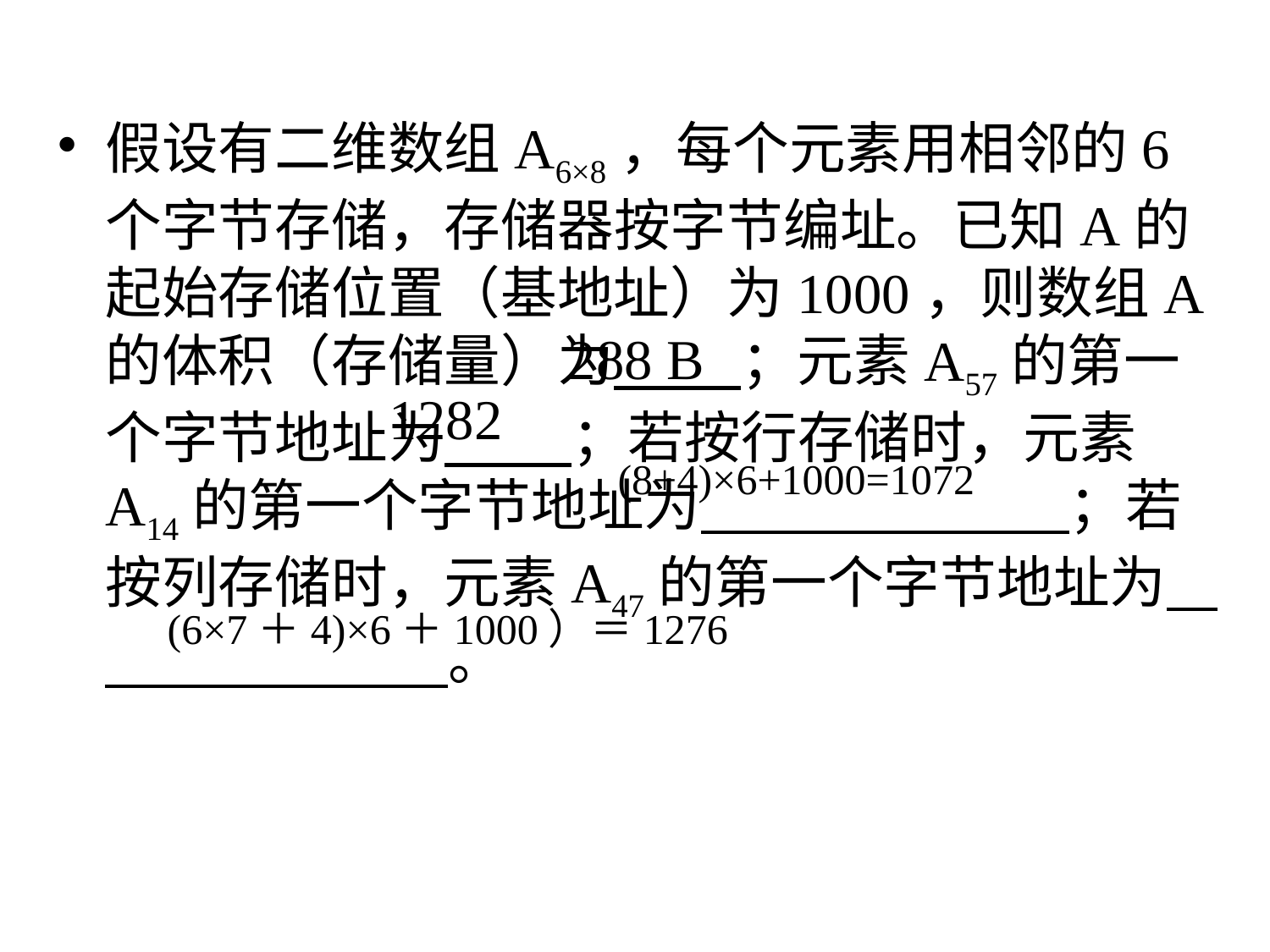

假设有二维数组A6×8，每个元素用相邻的6个字节存储，存储器按字节编址。已知A的起始存储位置（基地址）为1000，则数组A的体积（存储量）为          ；元素A57的第一个字节地址为          ；若按行存储时，元素A14的第一个字节地址为                             ；若按列存储时，元素A47的第一个字节地址为                                。
288 B
1282
(8+4)×6+1000=1072
(6×7＋4)×6＋1000）＝1276